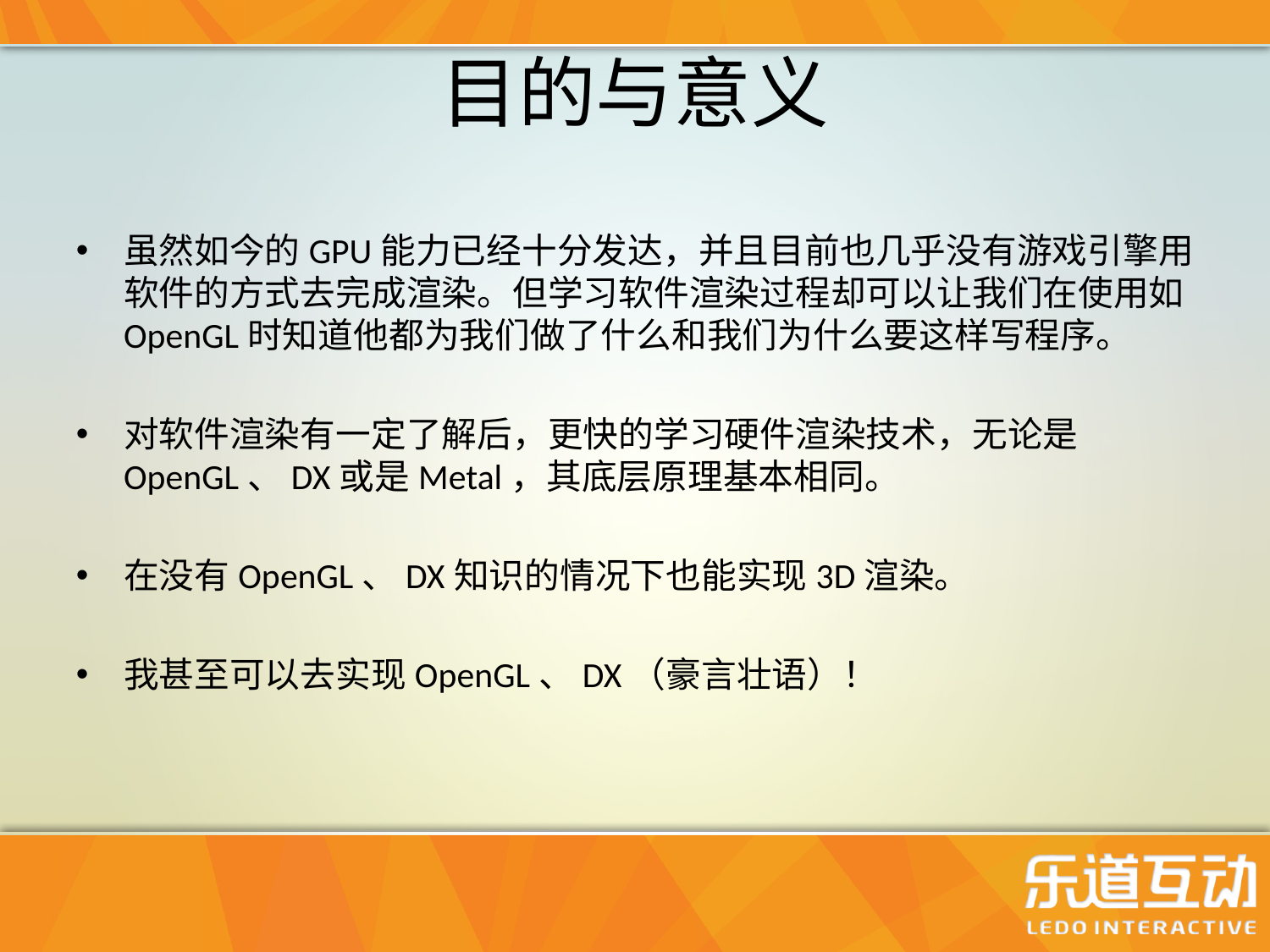

# 目的与意义
虽然如今的GPU能力已经十分发达，并且目前也几乎没有游戏引擎用软件的方式去完成渲染。但学习软件渲染过程却可以让我们在使用如OpenGL时知道他都为我们做了什么和我们为什么要这样写程序。

对软件渲染有一定了解后，更快的学习硬件渲染技术，无论是OpenGL、DX或是Metal，其底层原理基本相同。

在没有OpenGL、DX知识的情况下也能实现3D渲染。

我甚至可以去实现OpenGL、DX（豪言壮语）！